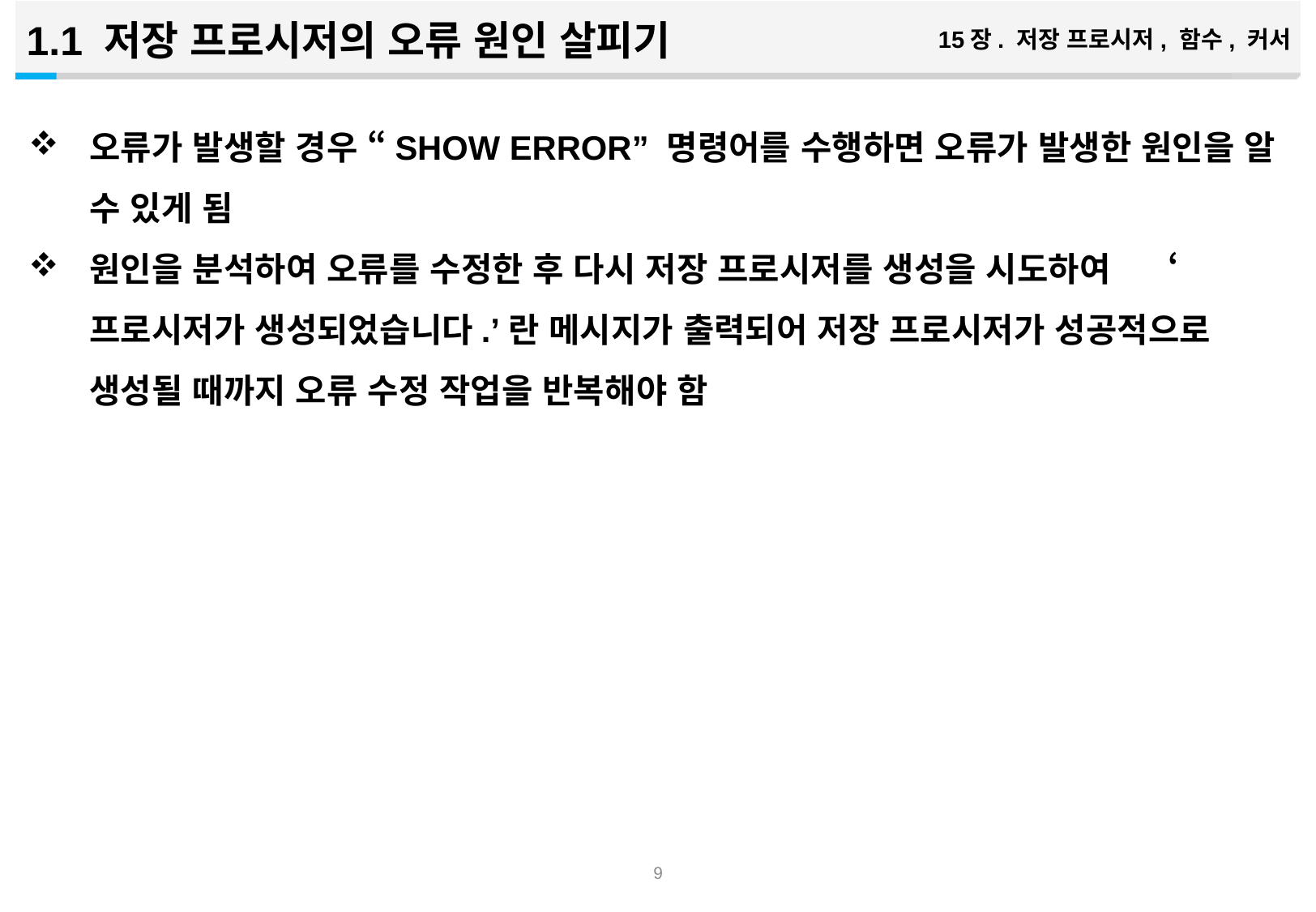

1.1 저장 프로시저의 오류 원인 살피기
15장. 저장 프로시저, 함수, 커서
오류가 발생할 경우 “SHOW ERROR” 명령어를 수행하면 오류가 발생한 원인을 알 수 있게 됨
원인을 분석하여 오류를 수정한 후 다시 저장 프로시저를 생성을 시도하여      ‘프로시저가 생성되었습니다.’란 메시지가 출력되어 저장 프로시저가 성공적으로 생성될 때까지 오류 수정 작업을 반복해야 함

9